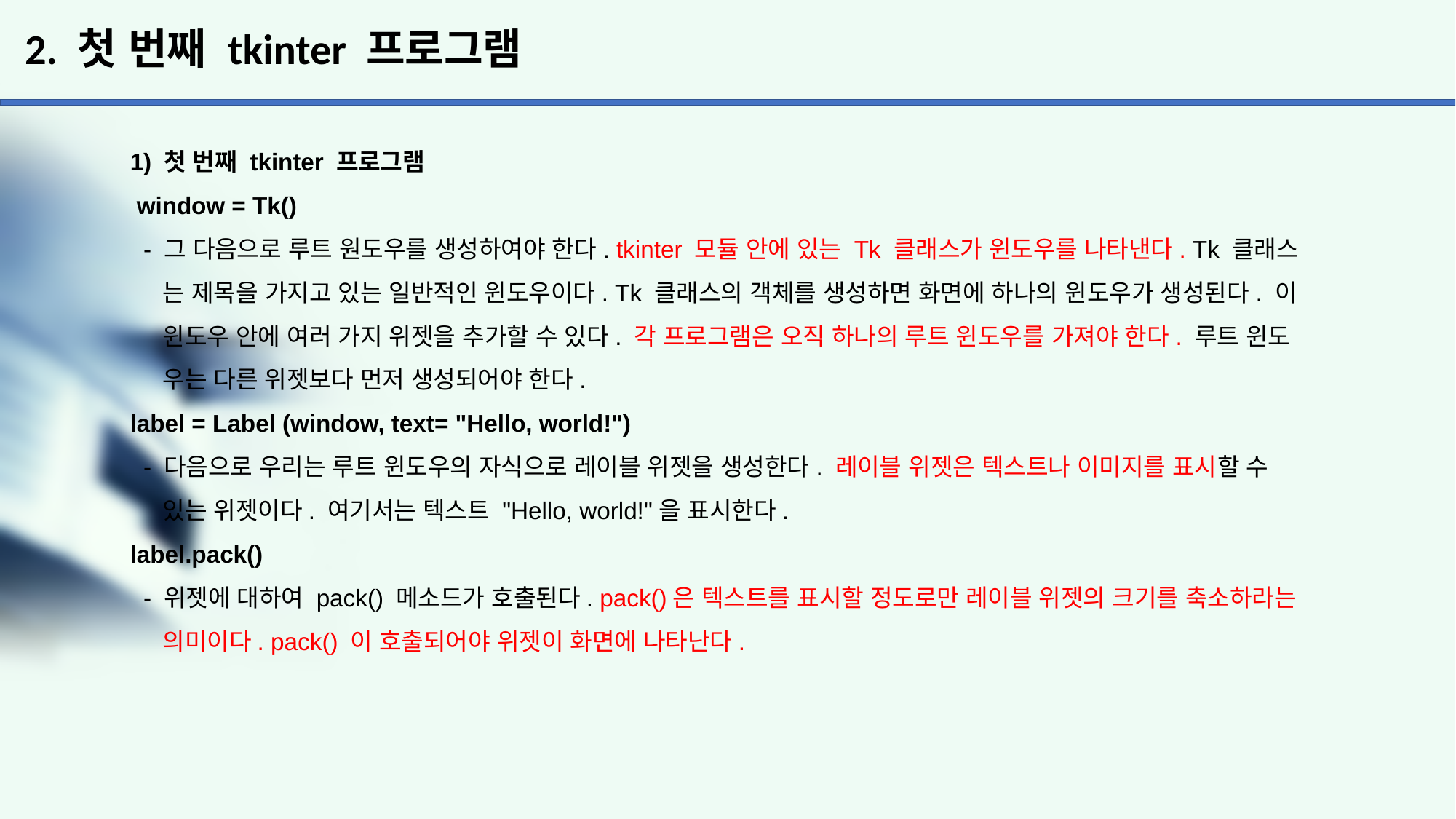

# 2. 첫 번째 tkinter 프로그램
1) 첫 번째 tkinter 프로그램
 window = Tk()
  - 그 다음으로 루트 원도우를 생성하여야 한다. tkinter 모듈 안에 있는 Tk 클래스가 윈도우를 나타낸다. Tk 클래스
    는 제목을 가지고 있는 일반적인 윈도우이다. Tk 클래스의 객체를 생성하면 화면에 하나의 윈도우가 생성된다. 이
    윈도우 안에 여러 가지 위젯을 추가할 수 있다. 각 프로그램은 오직 하나의 루트 윈도우를 가져야 한다. 루트 윈도
    우는 다른 위젯보다 먼저 생성되어야 한다.
label = Label (window, text= "Hello, world!")
  - 다음으로 우리는 루트 윈도우의 자식으로 레이블 위젯을 생성한다. 레이블 위젯은 텍스트나 이미지를 표시할 수
    있는 위젯이다. 여기서는 텍스트 "Hello, world!"을 표시한다.
label.pack()
  - 위젯에 대하여 pack() 메소드가 호출된다. pack()은 텍스트를 표시할 정도로만 레이블 위젯의 크기를 축소하라는
    의미이다. pack() 이 호출되어야 위젯이 화면에 나타난다.